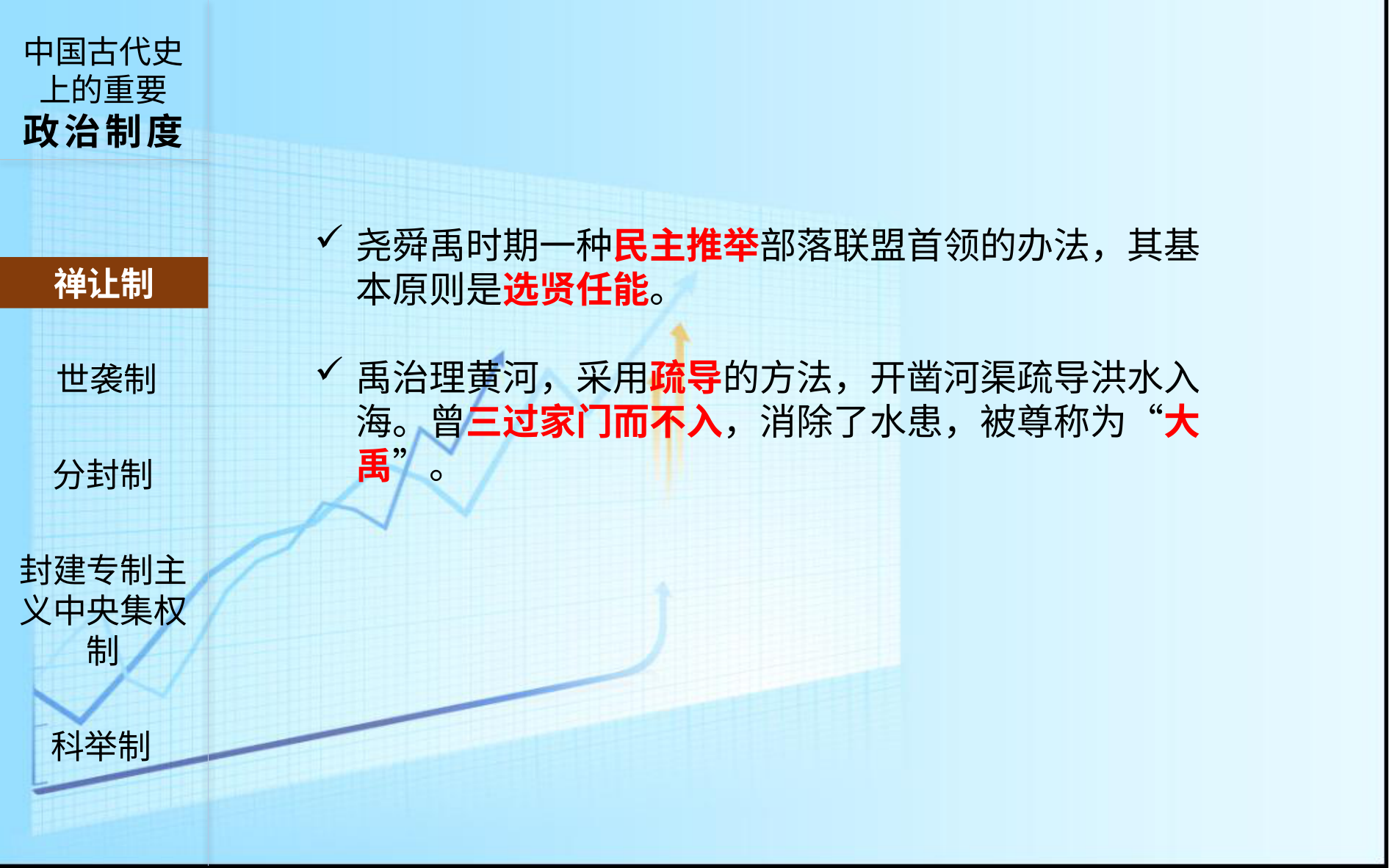

中国古代史上的重要
政治制度
尧舜禹时期一种民主推举部落联盟首领的办法，其基本原则是选贤任能。

禹治理黄河，采用疏导的方法，开凿河渠疏导洪水入海。曾三过家门而不入，消除了水患，被尊称为“大禹”。
禅让制
世袭制
分封制
封建专制主义中央集权制
科举制